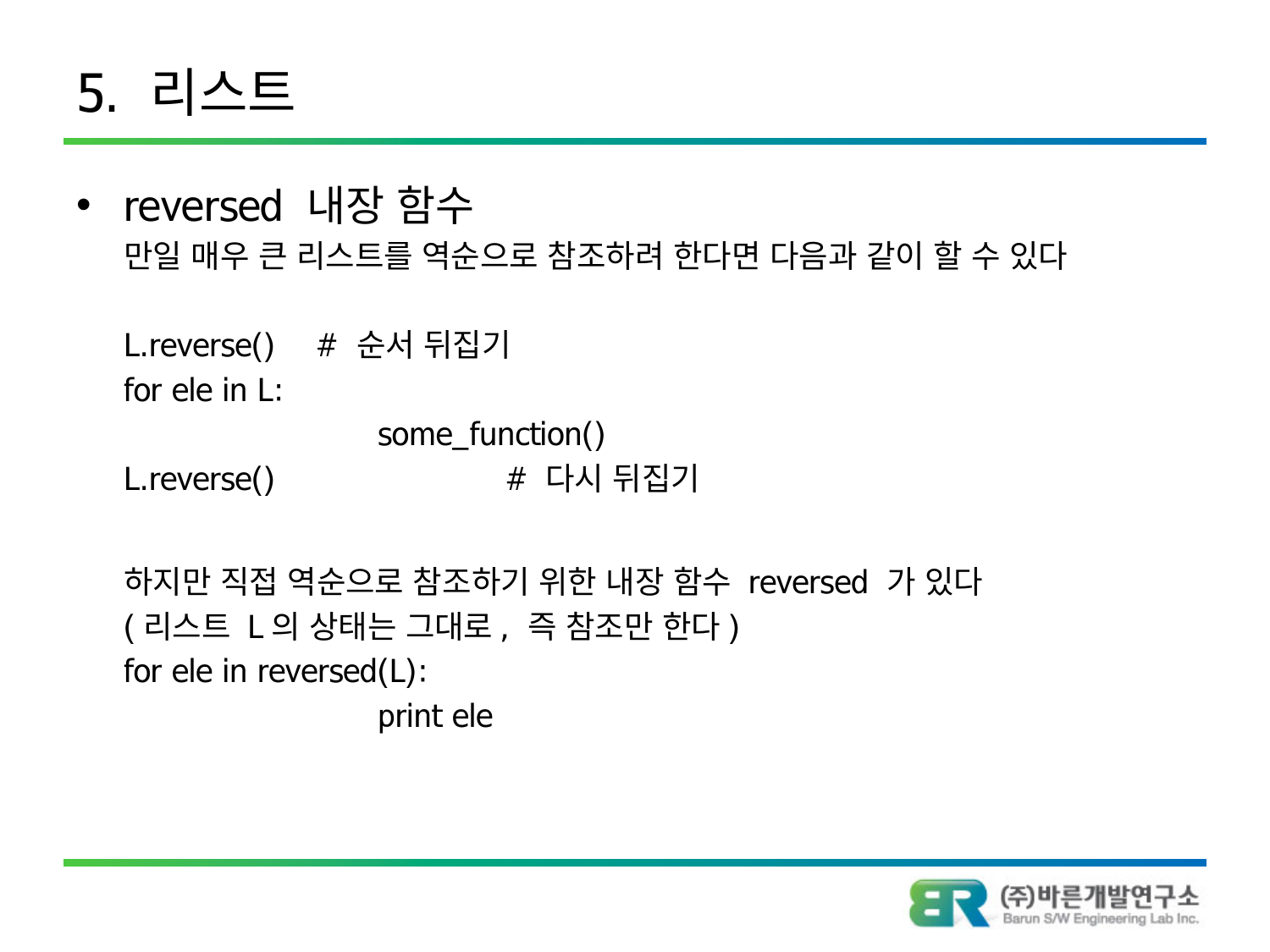

# 5. 리스트
reversed 내장 함수
	만일 매우 큰 리스트를 역순으로 참조하려 한다면 다음과 같이 할 수 있다

	L.reverse()    # 순서 뒤집기
	for ele in L:
			some_function()
	L.reverse()		# 다시 뒤집기

	하지만 직접 역순으로 참조하기 위한 내장 함수 reversed 가 있다
	(리스트 L의 상태는 그대로, 즉 참조만 한다)
	for ele in reversed(L):
			print ele